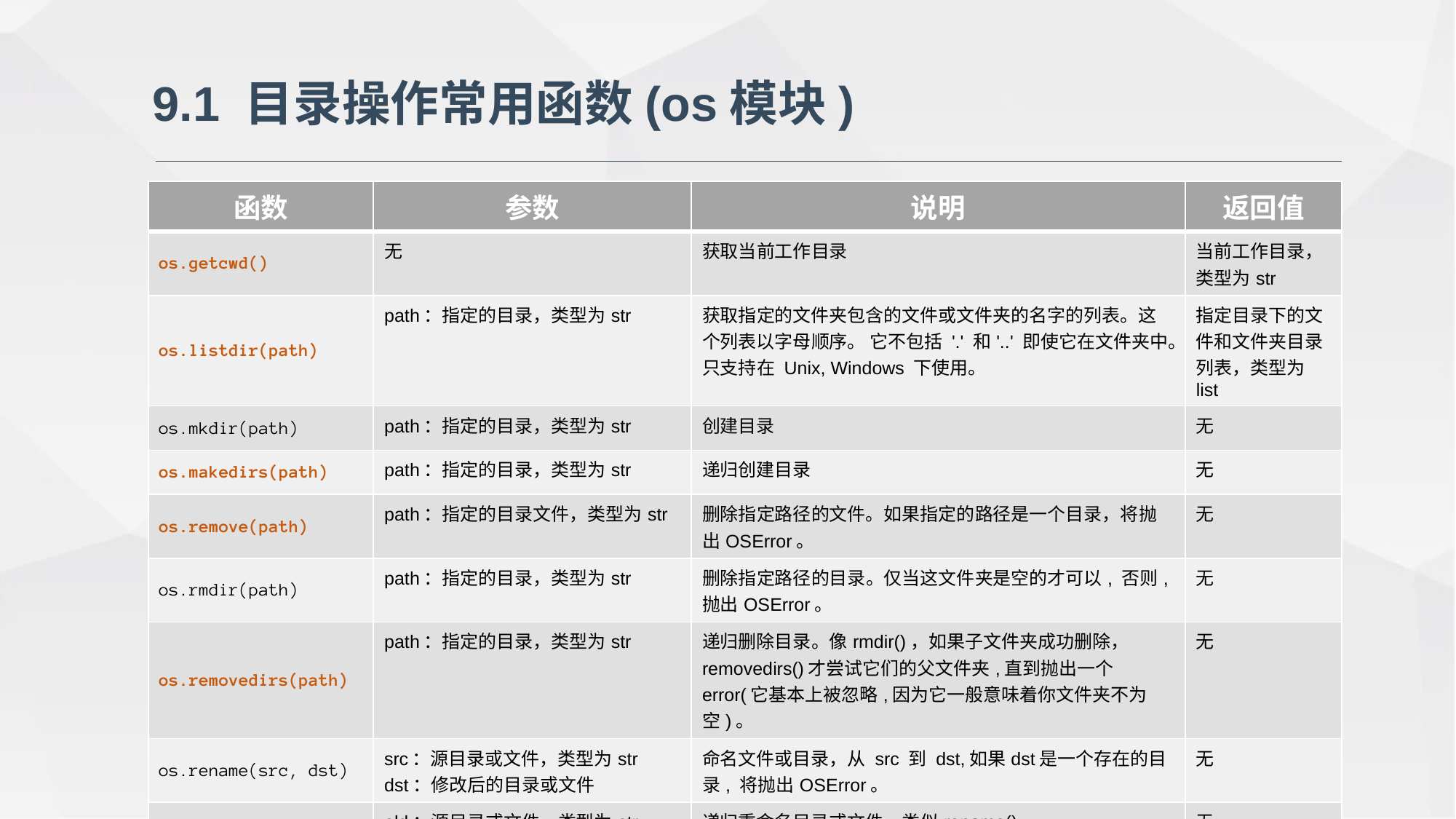

9.1 目录操作常用函数(os模块)
| 函数 | 参数 | 说明 | 返回值 |
| --- | --- | --- | --- |
| os.getcwd() | 无 | 获取当前工作目录 | 当前工作目录，类型为str |
| os.listdir(path) | path：指定的目录，类型为str | 获取指定的文件夹包含的文件或文件夹的名字的列表。这个列表以字母顺序。 它不包括 '.' 和'..' 即使它在文件夹中。只支持在 Unix, Windows 下使用。 | 指定目录下的文件和文件夹目录列表，类型为list |
| os.mkdir(path) | path：指定的目录，类型为str | 创建目录 | 无 |
| os.makedirs(path) | path：指定的目录，类型为str | 递归创建目录 | 无 |
| os.remove(path) | path：指定的目录文件，类型为str | 删除指定路径的文件。如果指定的路径是一个目录，将抛出OSError。 | 无 |
| os.rmdir(path) | path：指定的目录，类型为str | 删除指定路径的目录。仅当这文件夹是空的才可以, 否则, 抛出OSError。 | 无 |
| os.removedirs(path) | path：指定的目录，类型为str | 递归删除目录。像rmdir()，如果子文件夹成功删除， removedirs()才尝试它们的父文件夹,直到抛出一个error(它基本上被忽略,因为它一般意味着你文件夹不为空)。 | 无 |
| os.rename(src, dst) | src：源目录或文件，类型为str dst：修改后的目录或文件 | 命名文件或目录，从 src 到 dst,如果dst是一个存在的目录, 将抛出OSError。 | 无 |
| os.renames(old, new) | old：源目录或文件，类型为str new：文件或目录的新名字。甚至可以是包含在目录中的文件，或者完整的目录树。 | 递归重命名目录或文件。类似rename()。 | 无 |